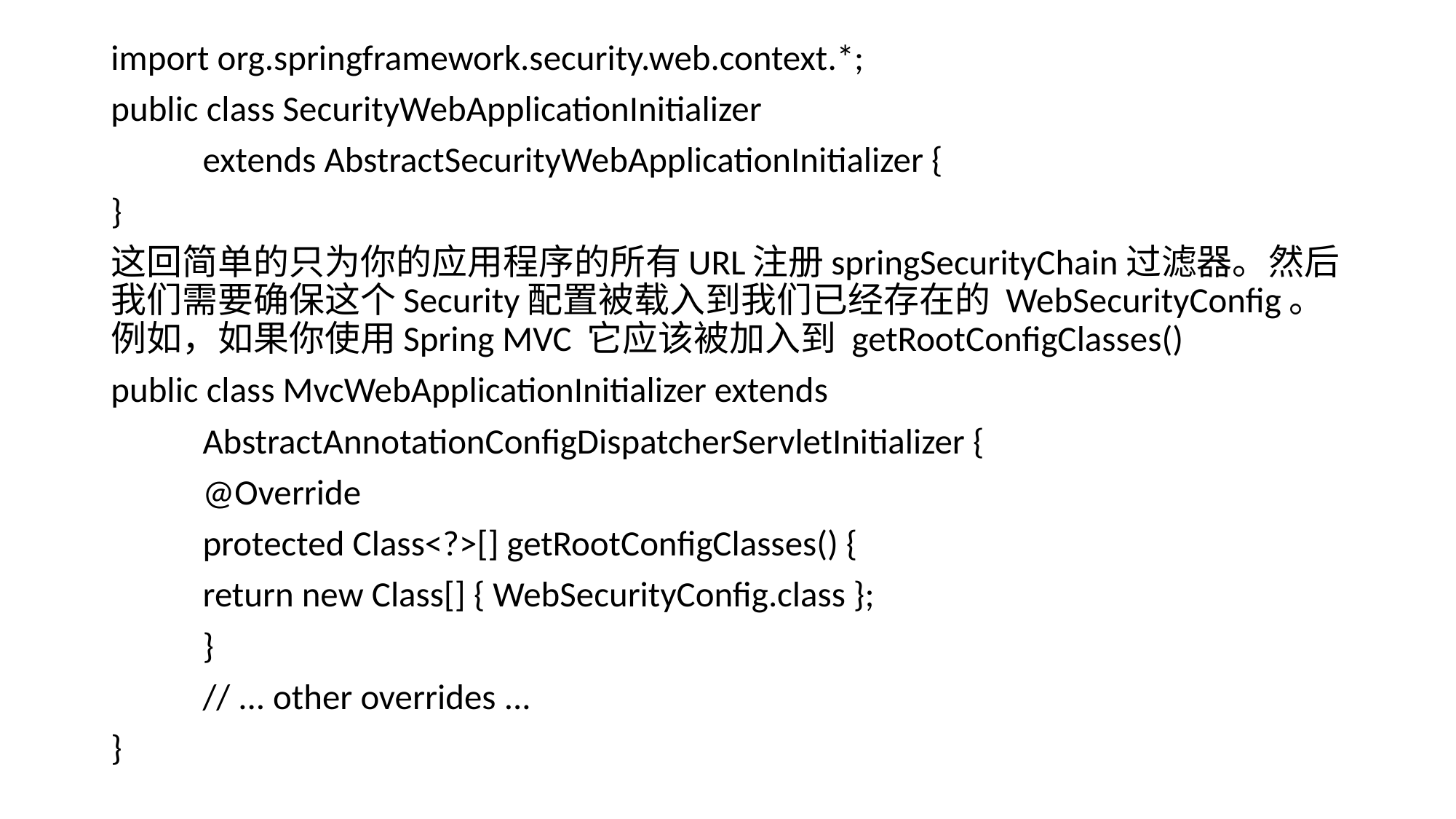

import org.springframework.security.web.context.*;
public class SecurityWebApplicationInitializer
	extends AbstractSecurityWebApplicationInitializer {
}
这回简单的只为你的应用程序的所有URL注册springSecurityChain过滤器。然后我们需要确保这个Security配置被载入到我们已经存在的 WebSecurityConfig。例如，如果你使用Spring MVC 它应该被加入到 getRootConfigClasses()
public class MvcWebApplicationInitializer extends
		AbstractAnnotationConfigDispatcherServletInitializer {
	@Override
	protected Class<?>[] getRootConfigClasses() {
		return new Class[] { WebSecurityConfig.class };
	}
	// ... other overrides ...
}